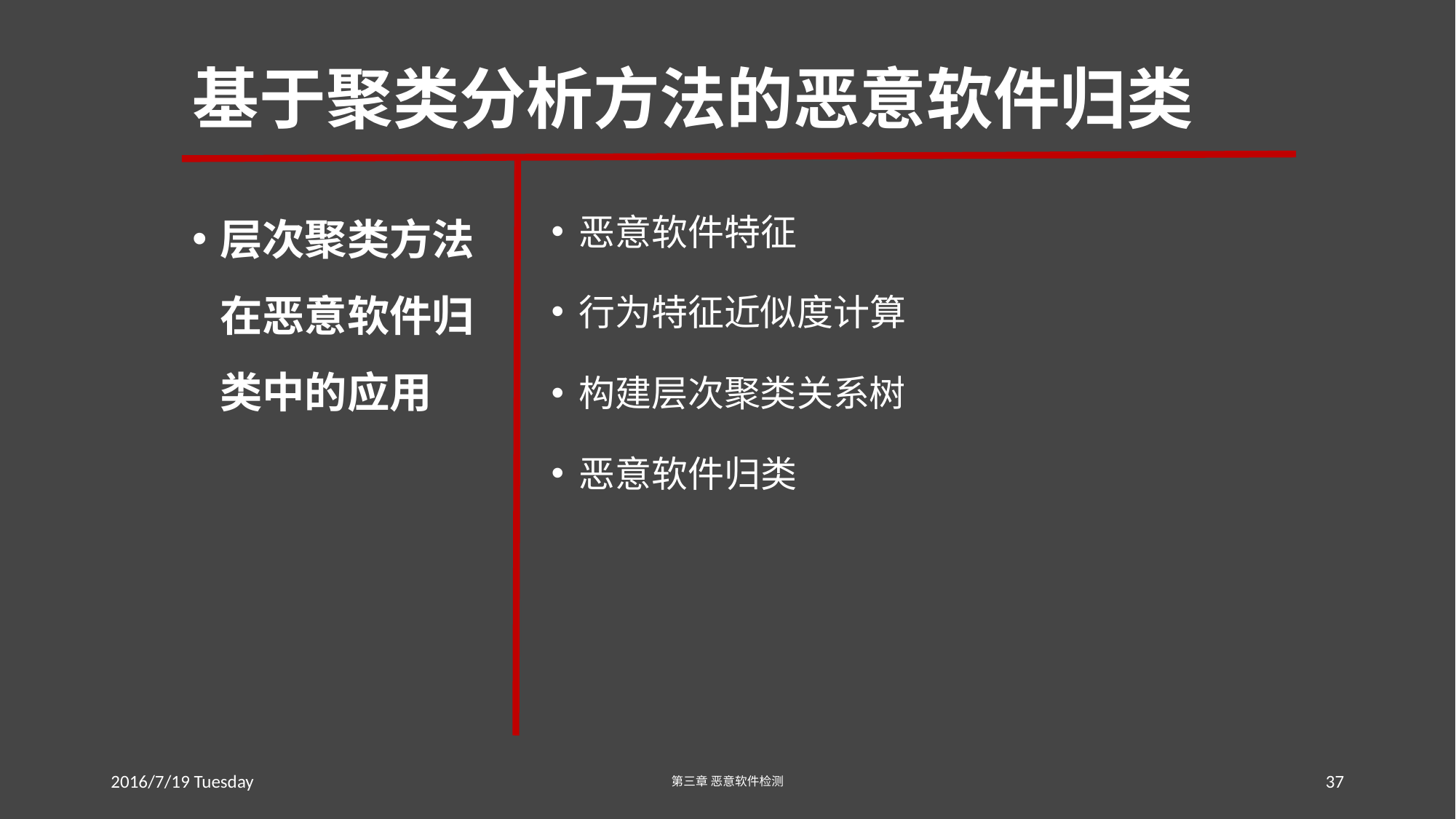

# 基于聚类分析方法的恶意软件归类
层次聚类方法在恶意软件归类中的应用
恶意软件特征
行为特征近似度计算
构建层次聚类关系树
恶意软件归类

2016/7/19 Tuesday
第三章 恶意软件检测
37